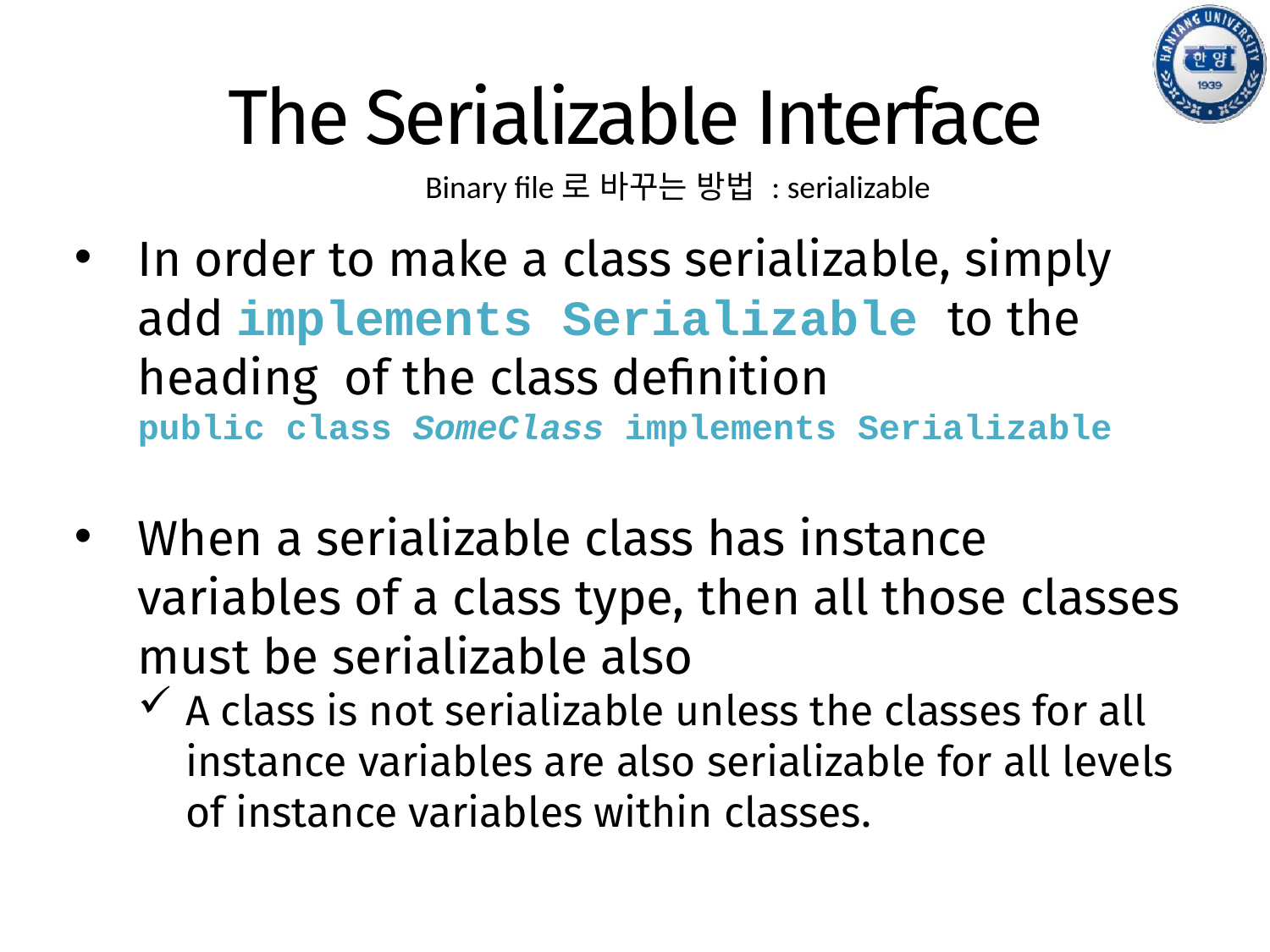

# The Serializable Interface
Binary file로 바꾸는 방법 : serializable
In order to make a class serializable, simply add implements Serializable to the  heading  of the class definition
public class SomeClass implements Serializable

When a serializable class has instance variables of a class type, then all those classes must be serializable also
A class is not serializable unless the classes for all instance variables are also serializable for all levels of instance variables within classes.